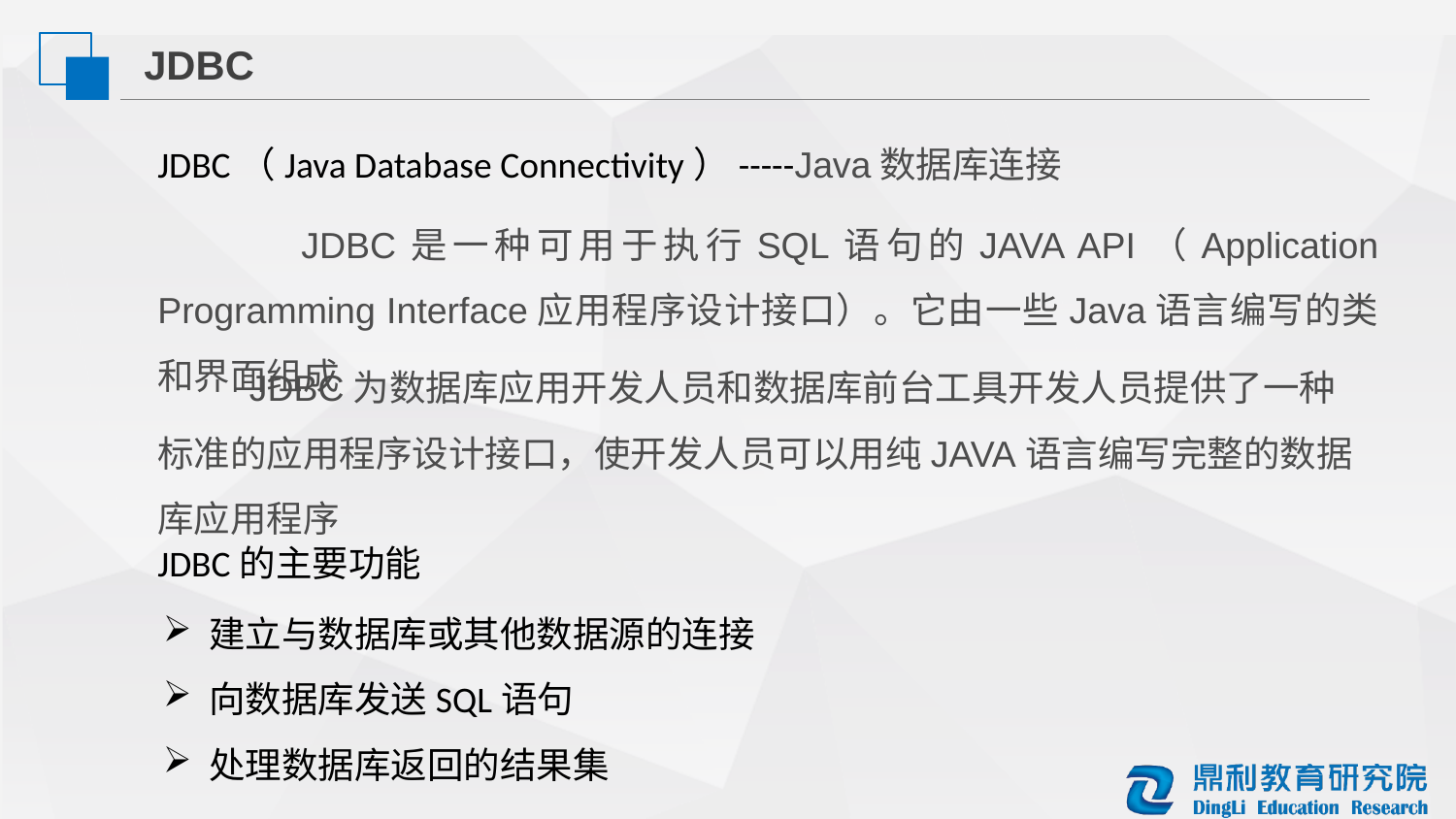

JDBC
JDBC（Java Database Connectivity）-----Java数据库连接
         JDBC是一种可用于执行SQL语句的JAVA API（Application Programming Interface应用程序设计接口）。它由一些Java语言编写的类和界面组成
         JDBC为数据库应用开发人员和数据库前台工具开发人员提供了一种标准的应用程序设计接口，使开发人员可以用纯JAVA语言编写完整的数据库应用程序
JDBC的主要功能
建立与数据库或其他数据源的连接
向数据库发送SQL语句
处理数据库返回的结果集